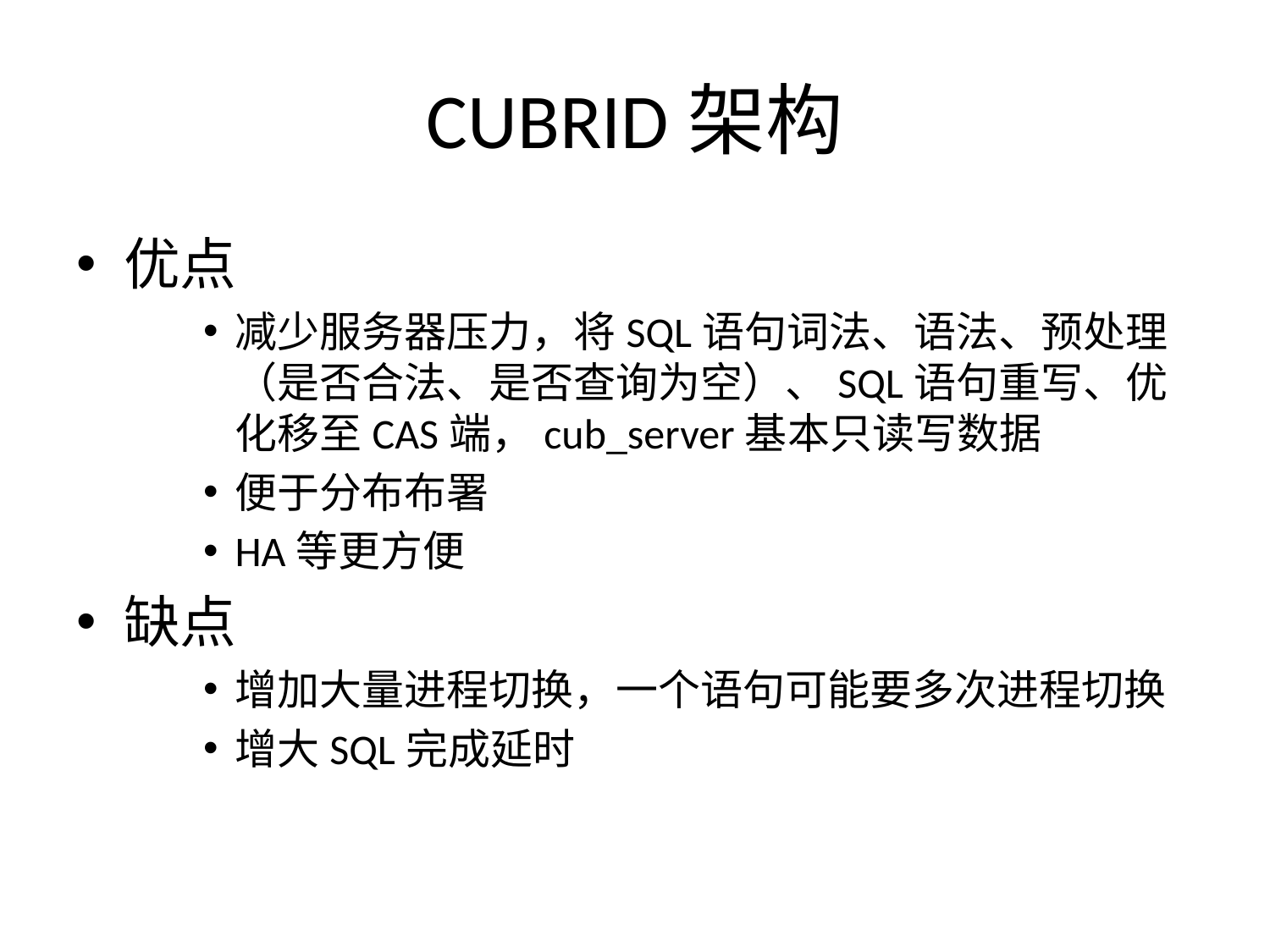

# CUBRID架构
优点
减少服务器压力，将SQL语句词法、语法、预处理（是否合法、是否查询为空）、SQL语句重写、优化移至CAS端，cub_server基本只读写数据
便于分布布署
HA等更方便
缺点
增加大量进程切换，一个语句可能要多次进程切换
增大SQL完成延时